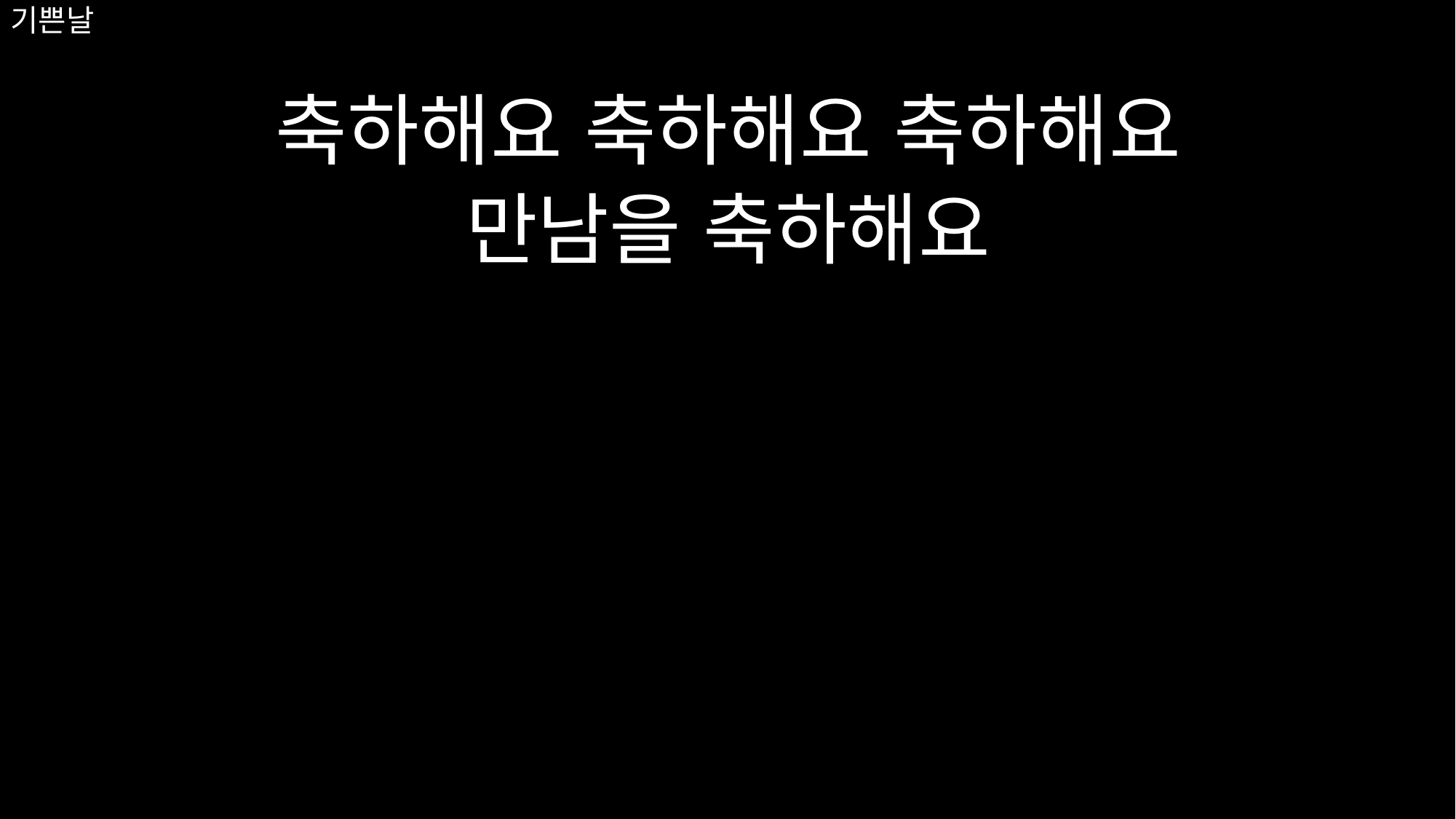

축하해요 축하해요 축하해요
만남을 축하해요

# 기쁜날